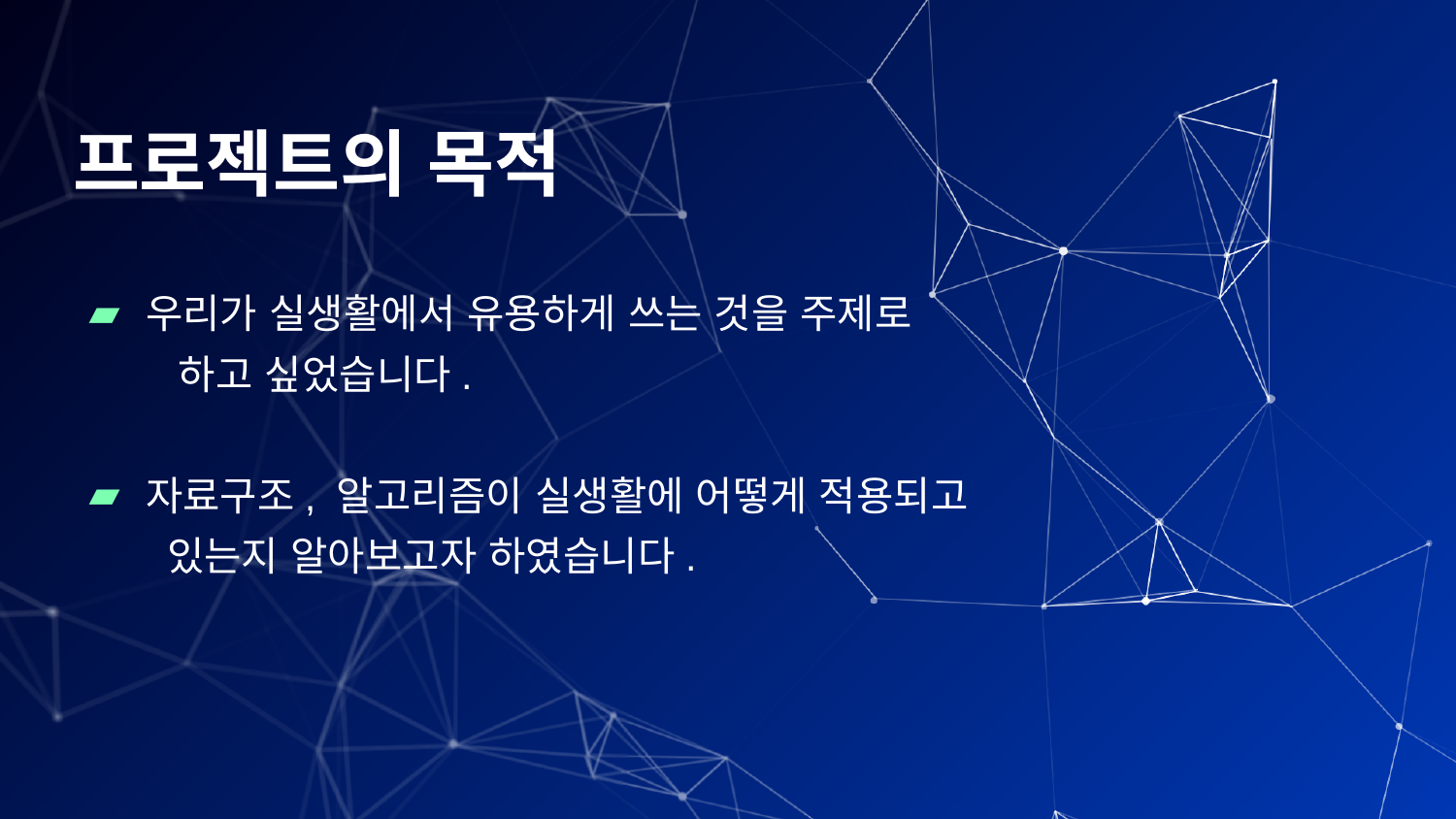

# 프로젝트의 목적

우리가 실생활에서 유용하게 쓰는 것을 주제로
       하고 싶었습니다.

자료구조, 알고리즘이 실생활에 어떻게 적용되고
      있는지 알아보고자 하였습니다.
3